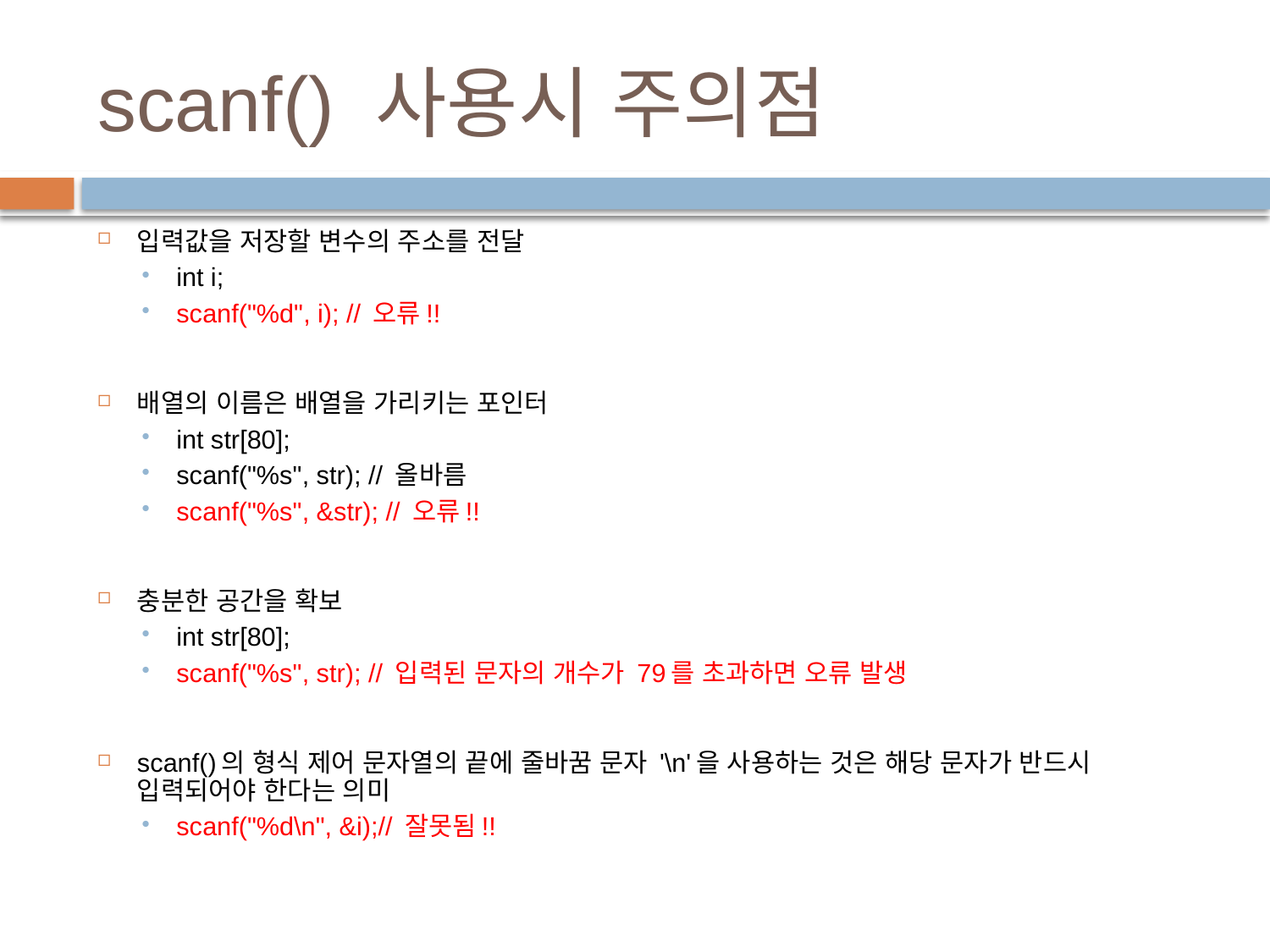

22
# scanf() 사용시 주의점
입력값을 저장할 변수의 주소를 전달
int i;
scanf("%d", i); // 오류!!

배열의 이름은 배열을 가리키는 포인터
int str[80];
scanf("%s", str); // 올바름
scanf("%s", &str); // 오류!!

충분한 공간을 확보
int str[80];
scanf("%s", str); // 입력된 문자의 개수가 79를 초과하면 오류 발생

scanf()의 형식 제어 문자열의 끝에 줄바꿈 문자 '\n'을 사용하는 것은 해당 문자가 반드시 입력되어야 한다는 의미
scanf("%d\n", &i);// 잘못됨!!